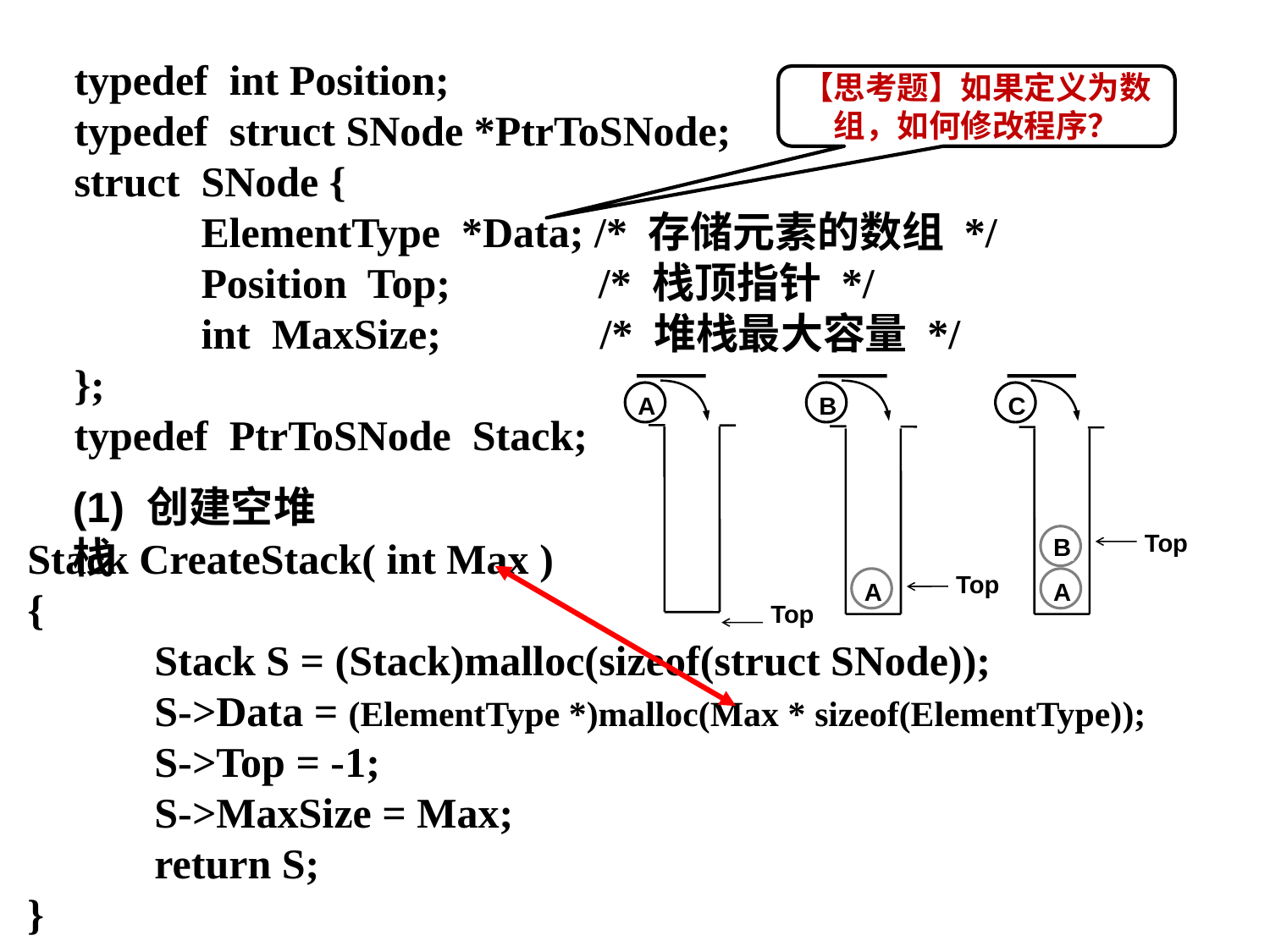

typedef  int Position;
typedef  struct SNode *PtrToSNode;
struct  SNode {
	ElementType  *Data; /* 存储元素的数组 */
	Position  Top;              /* 栈顶指针 */
	int  MaxSize;               /* 堆栈最大容量 */
};
typedef  PtrToSNode  Stack;
【思考题】如果定义为数组，如何修改程序？

A
B
C

Top
B

Top

A
A

Top

(1) 创建空堆栈
Stack CreateStack( int Max )
{
	Stack S = (Stack)malloc(sizeof(struct SNode));
	S->Data = (ElementType *)malloc(Max * sizeof(ElementType));
	S->Top = -1;
	S->MaxSize = Max;
	return S;
}